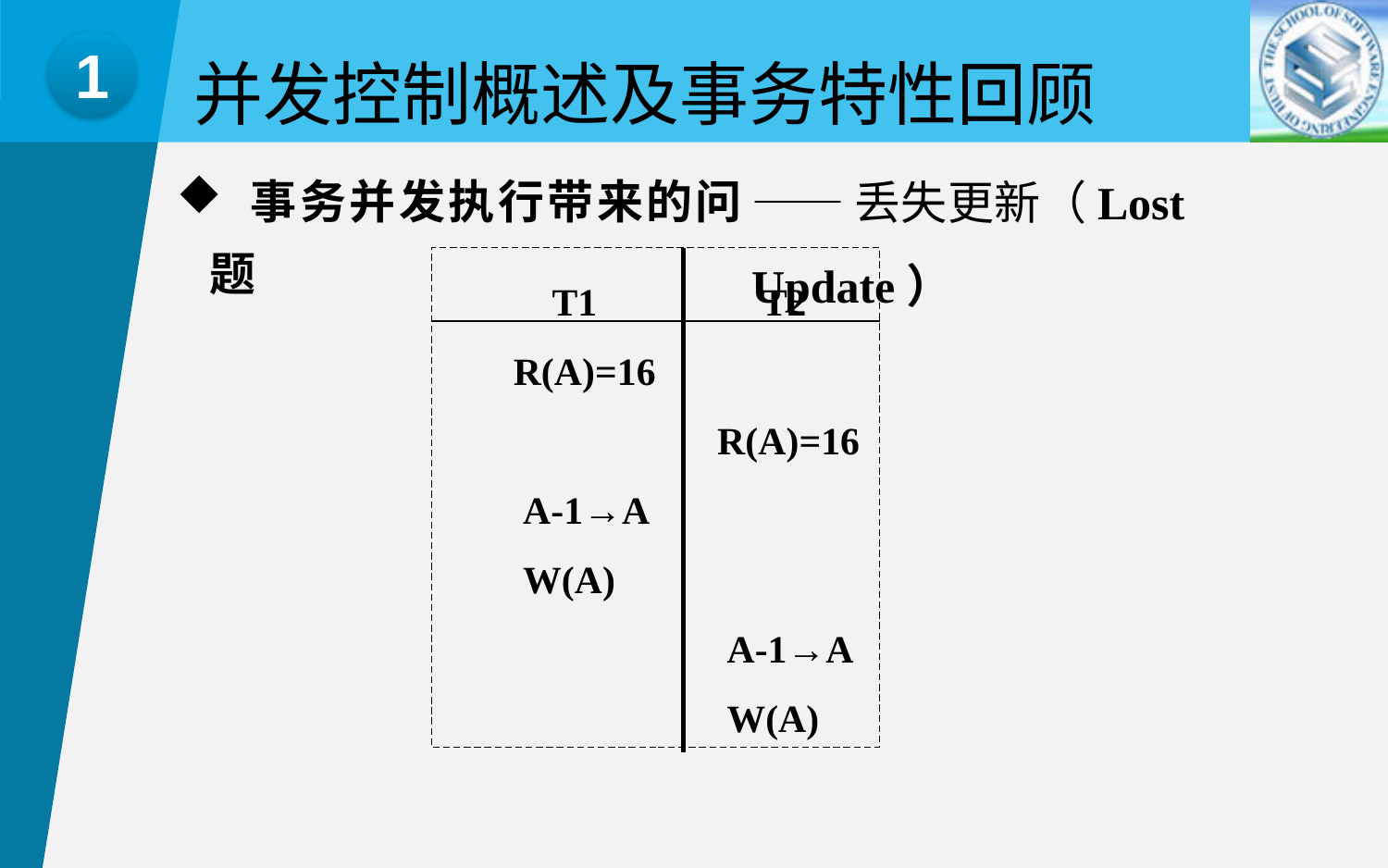

并发控制概述及事务特性回顾
1
——丢失更新（Lost Update）
 事务并发执行带来的问题
           T1                 T2
       R(A)=16
                            R(A)=16
        A-1→A
        W(A)
                             A-1→A
                             W(A)